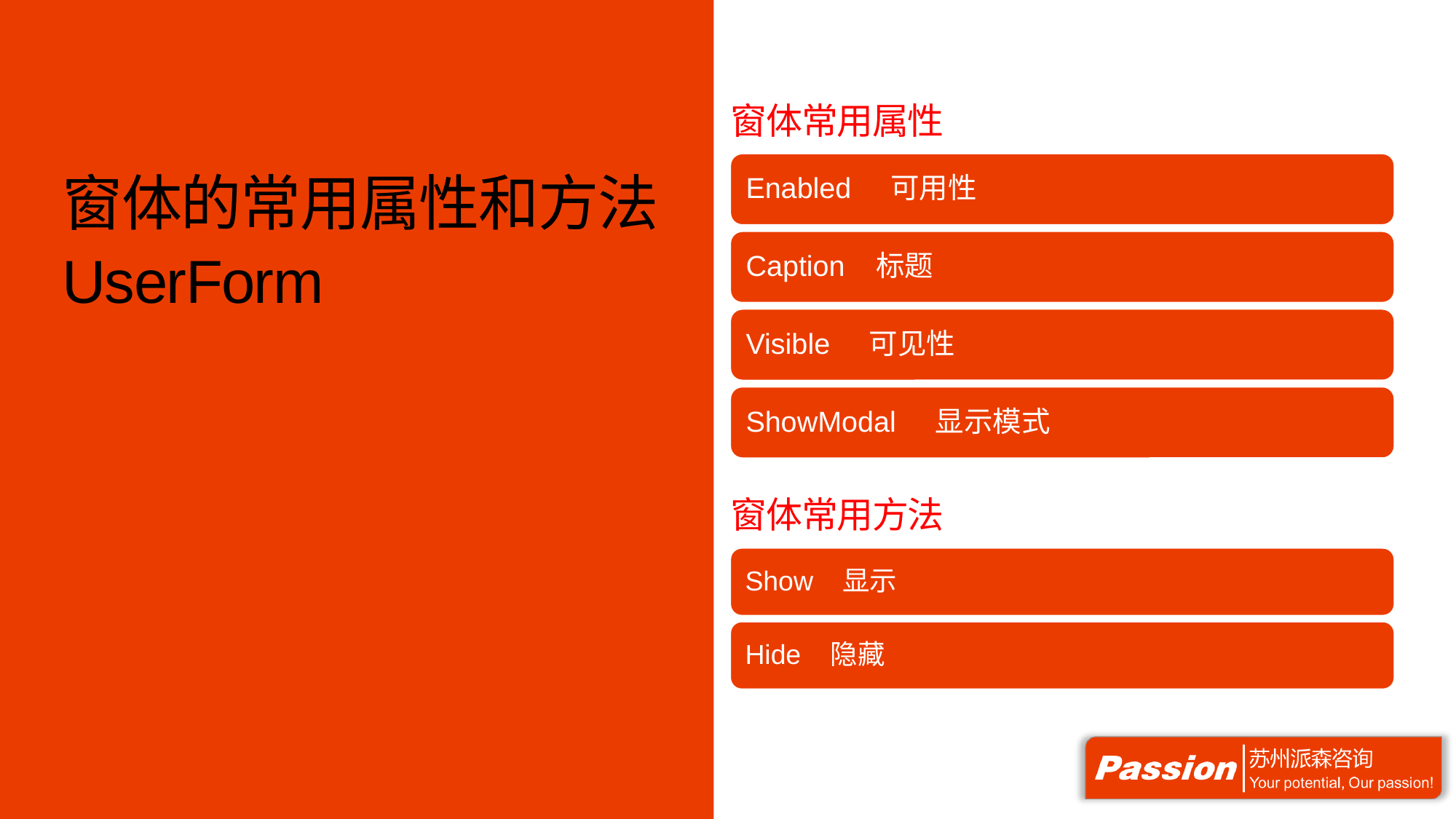

窗体常用属性
Enabled    可用性
Caption   标题
Visible    可见性
ShowModal    显示模式

窗体的常用属性和方法
UserForm
窗体常用方法
Show   显示
Hide   隐藏